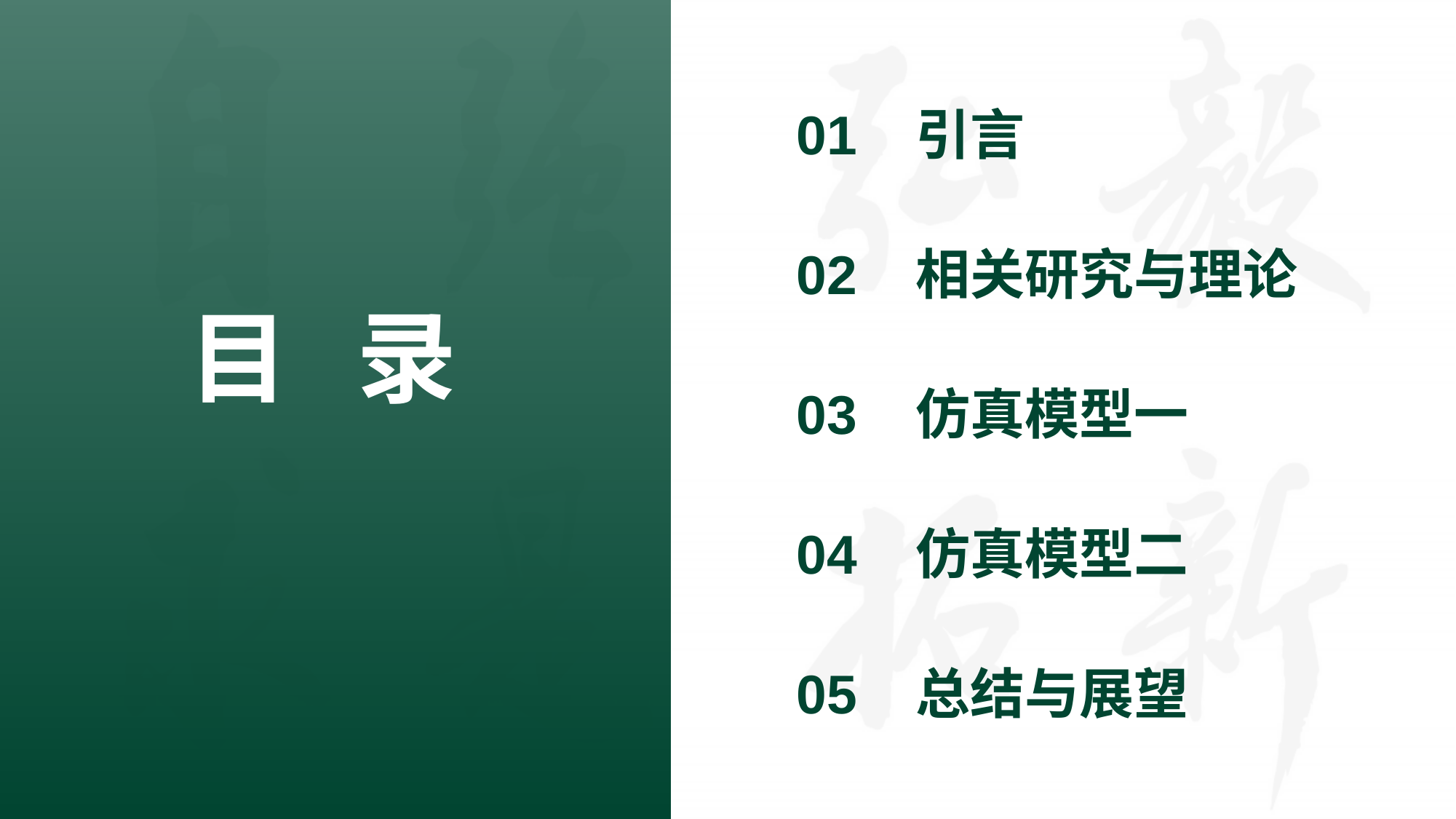

01   引言
02   相关研究与理论
目   录
03   仿真模型一
04   仿真模型二
05   总结与展望